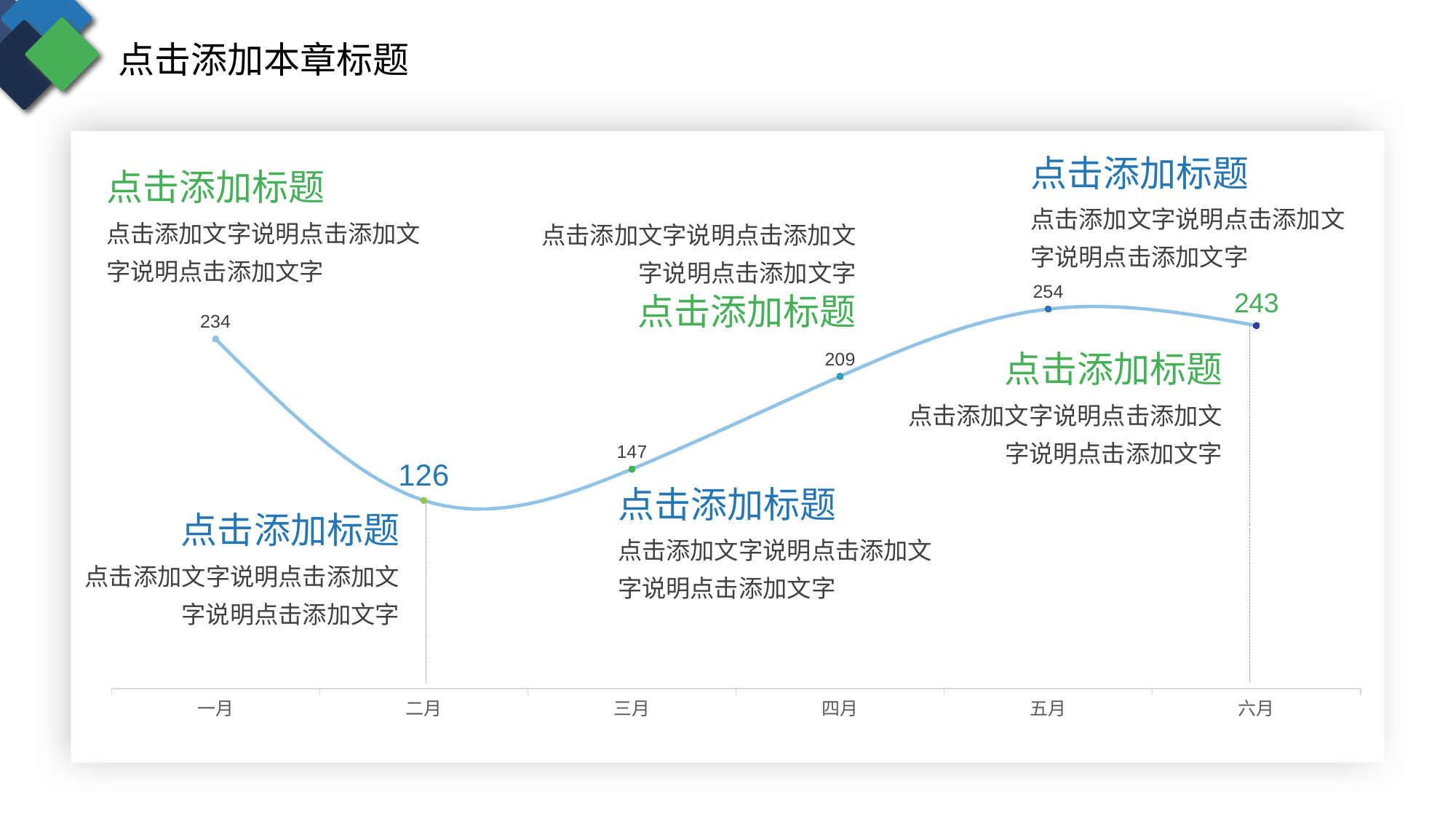

点击添加本章标题

点击添加标题
点击添加标题
点击添加文字说明点击添加文字说明点击添加文字
点击添加文字说明点击添加文字说明点击添加文字
点击添加文字说明点击添加文字说明点击添加文字

### Chart

| Category | 系列 1 |
|---|---|
| 一月 | 234.0 |
| 二月 | 126.0 |
| 三月 | 147.0 |
| 四月 | 209.0 |
| 五月 | 254.0 |
| 六月 | 243.0 |
点击添加标题
点击添加标题
点击添加文字说明点击添加文字说明点击添加文字
点击添加标题
点击添加标题
点击添加文字说明点击添加文字说明点击添加文字
点击添加文字说明点击添加文字说明点击添加文字